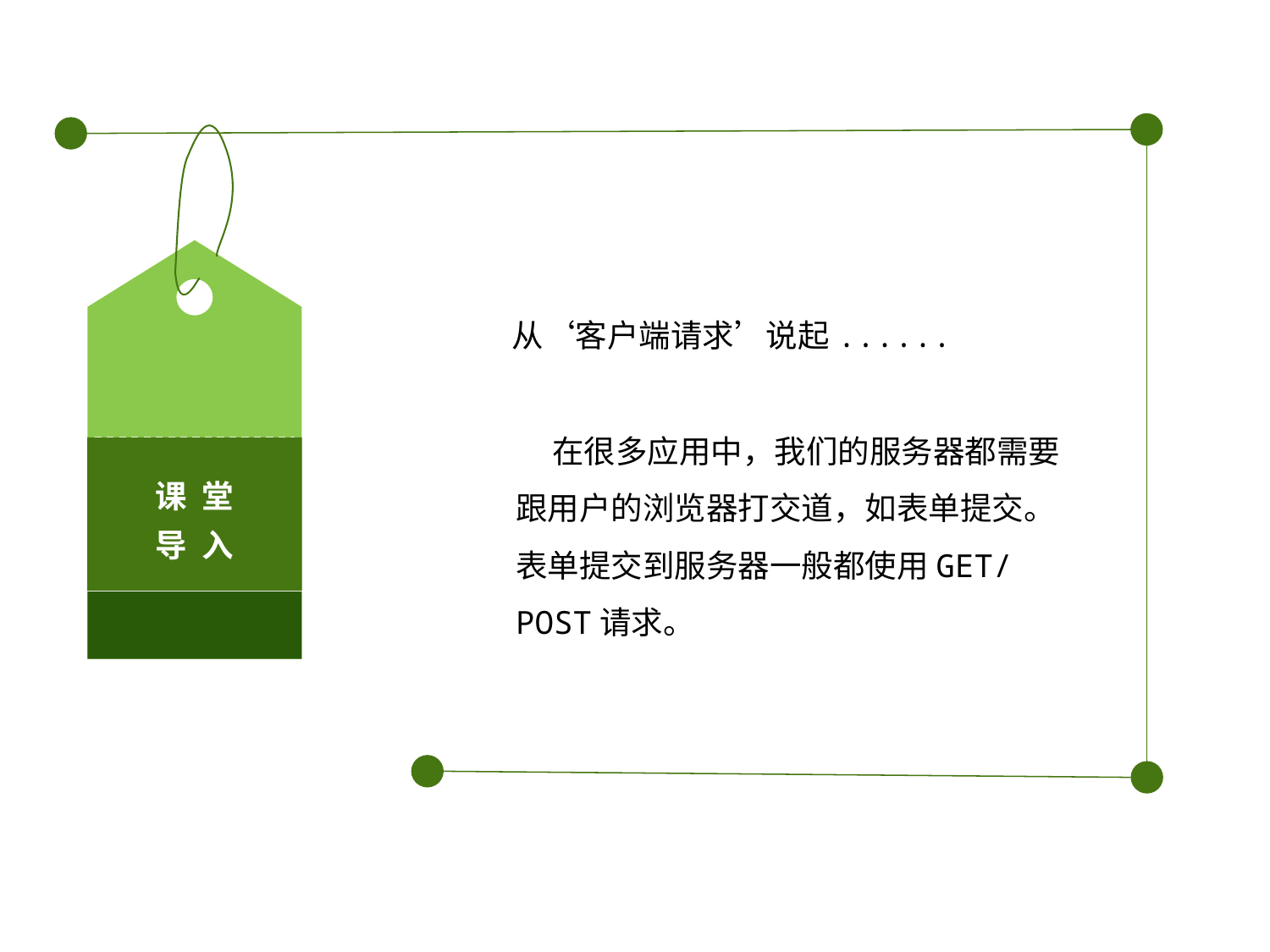

课  堂
导  入

从‘客户端请求’说起......
    在很多应用中，我们的服务器都需要跟用户的浏览器打交道，如表单提交。
表单提交到服务器一般都使用GET/POST请求。